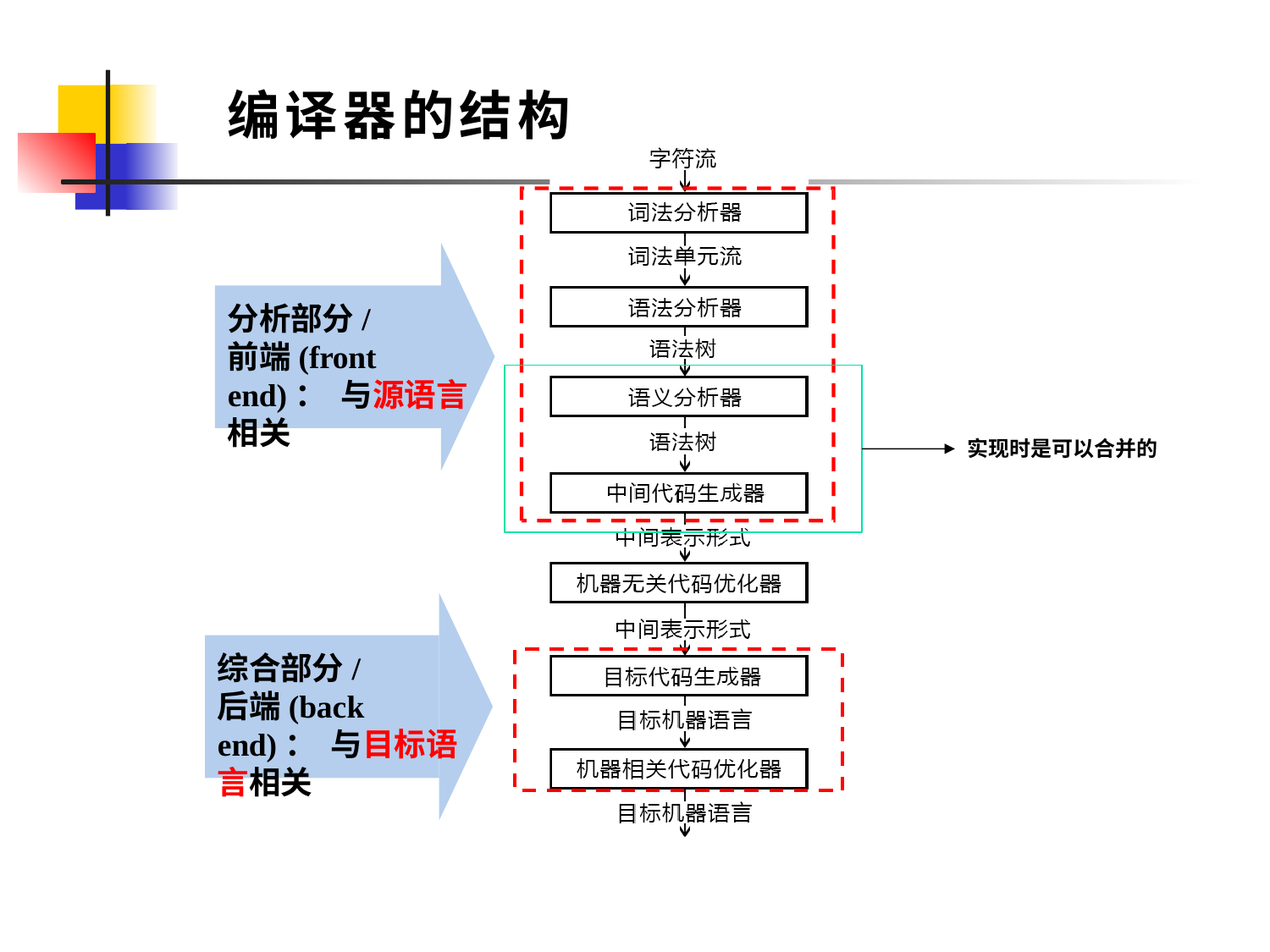

编译器的结构

分析部分/
前端(front end)：  与源语言相关

综合部分/
后端(back end)：  与目标语言相关

实现时是可以合并的